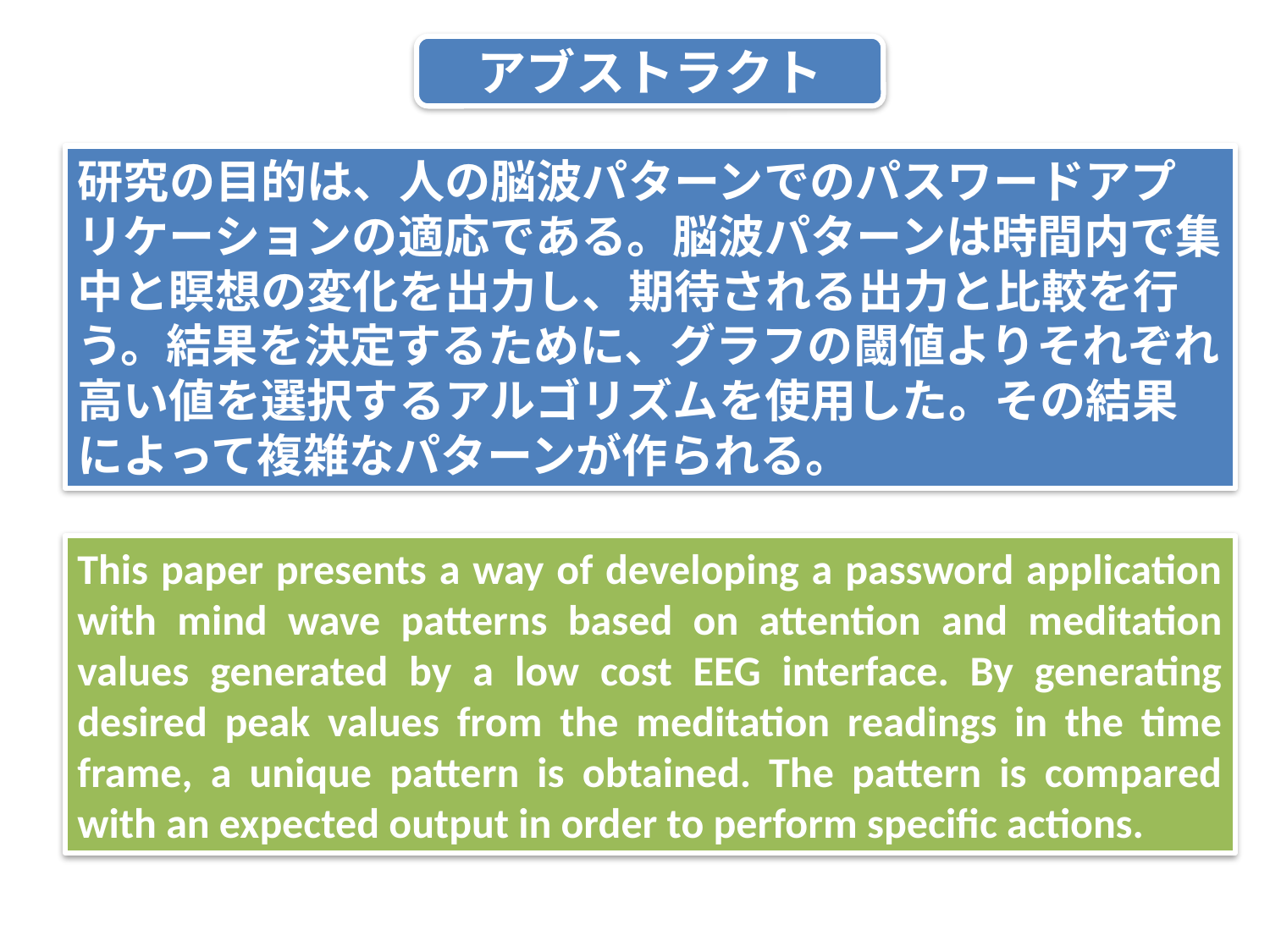

アブストラクト
研究の目的は、人の脳波パターンでのパスワードアプリケーションの適応である。脳波パターンは時間内で集中と瞑想の変化を出力し、期待される出力と比較を行う。結果を決定するために、グラフの閾値よりそれぞれ高い値を選択するアルゴリズムを使用した。その結果によって複雑なパターンが作られる。
This paper presents a way of developing a password application with mind wave patterns based on attention and meditation values generated by a low cost EEG interface. By generating desired peak values from the meditation readings in the time frame, a unique pattern is obtained. The pattern is compared with an expected output in order to perform specific actions.